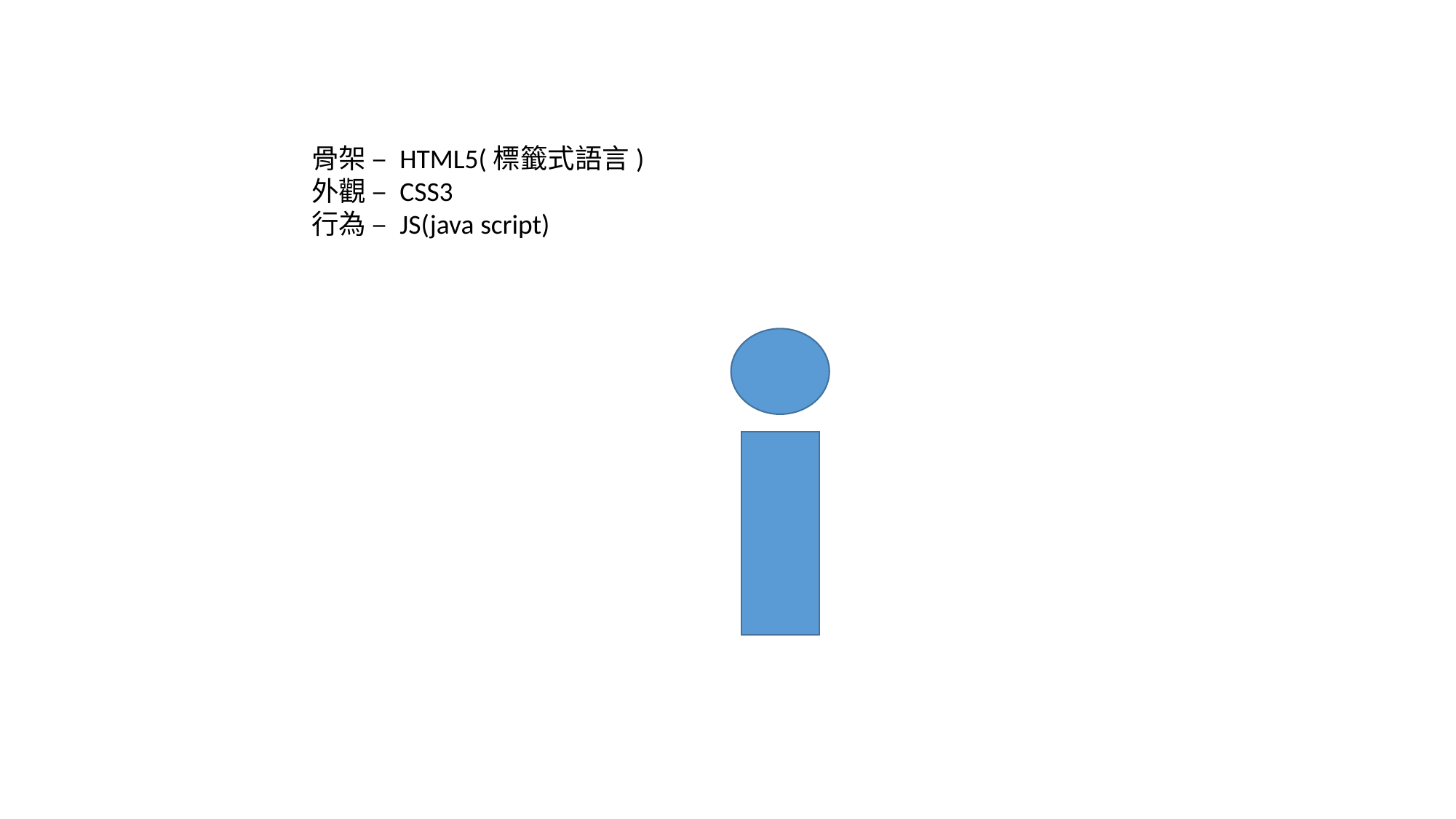

骨架 – HTML5(標籤式語言)
外觀 – CSS3
行為 – JS(java script)